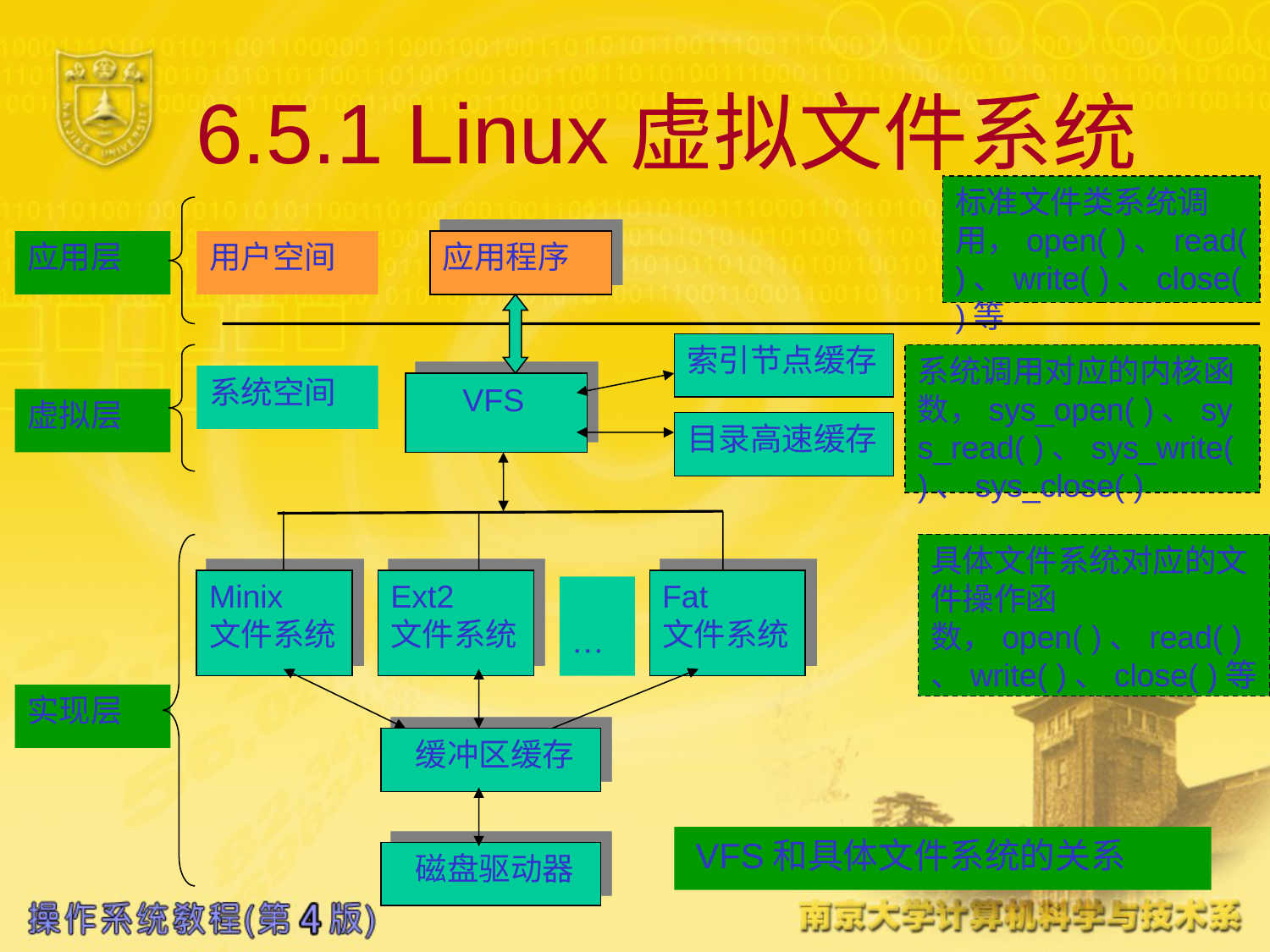

# 6.5.1 Linux虚拟文件系统
标准文件类系统调用，open( )、read( )、write( )、close( )等

应用层
用户空间
应用程序

索引节点缓存

系统调用对应的内核函数，sys_open( )、sys_read( )、sys_write( )、sys_close( )
系统空间
     VFS

虚拟层
目录高速缓存

具体文件系统对应的文件操作函数，open( )、read( )、write( )、close( )等
Minix
文件系统
Ext2
文件系统
Fat
文件系统

…

实现层
  缓冲区缓存

 VFS和具体文件系统的关系
  磁盘驱动器